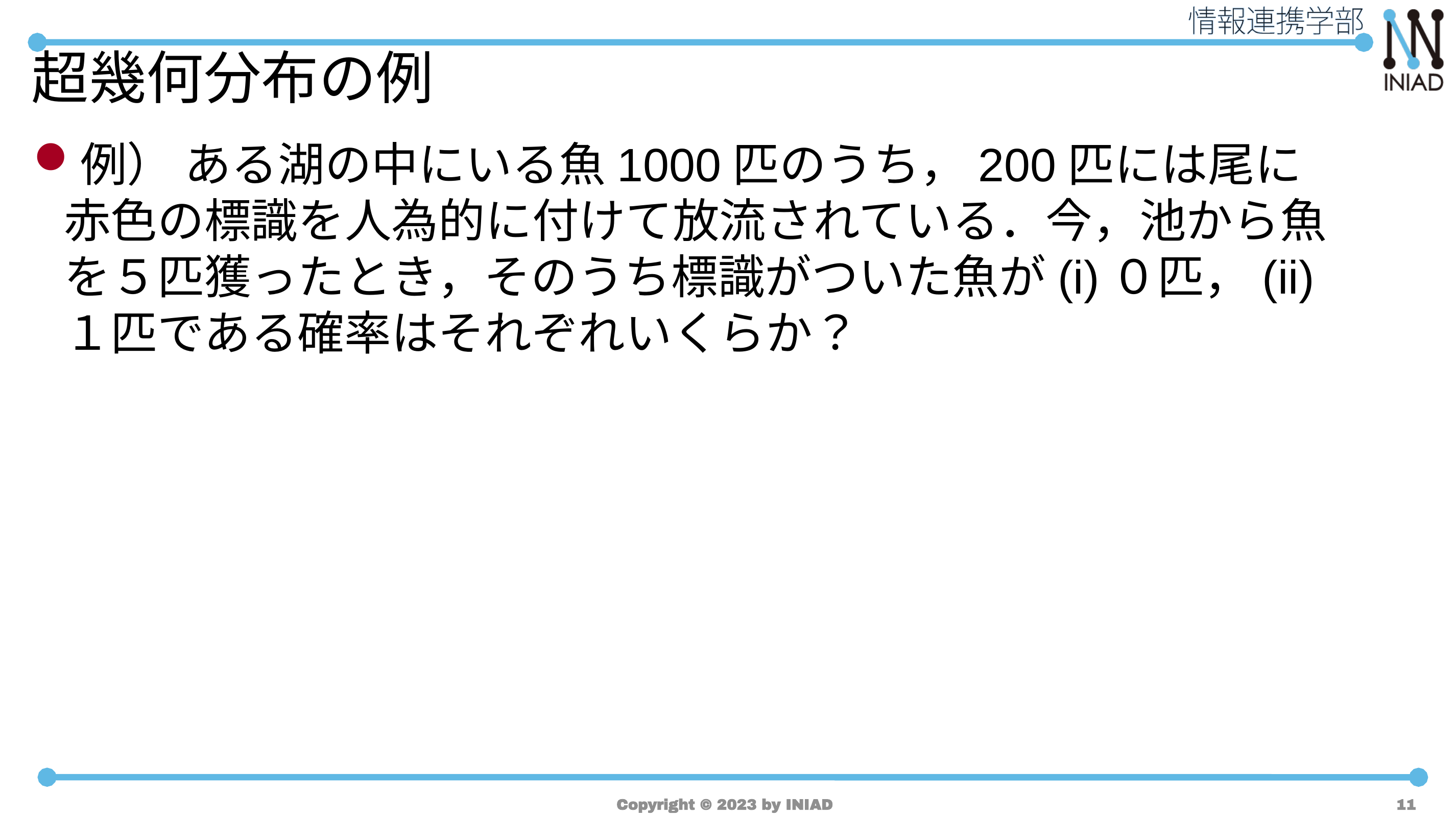

# 超幾何分布の例
例） ある湖の中にいる魚1000匹のうち，200匹には尾に赤色の標識を人為的に付けて放流されている．今，池から魚を５匹獲ったとき，そのうち標識がついた魚が(i)０匹，(ii)１匹である確率はそれぞれいくらか？
Copyright © 2023 by INIAD
11